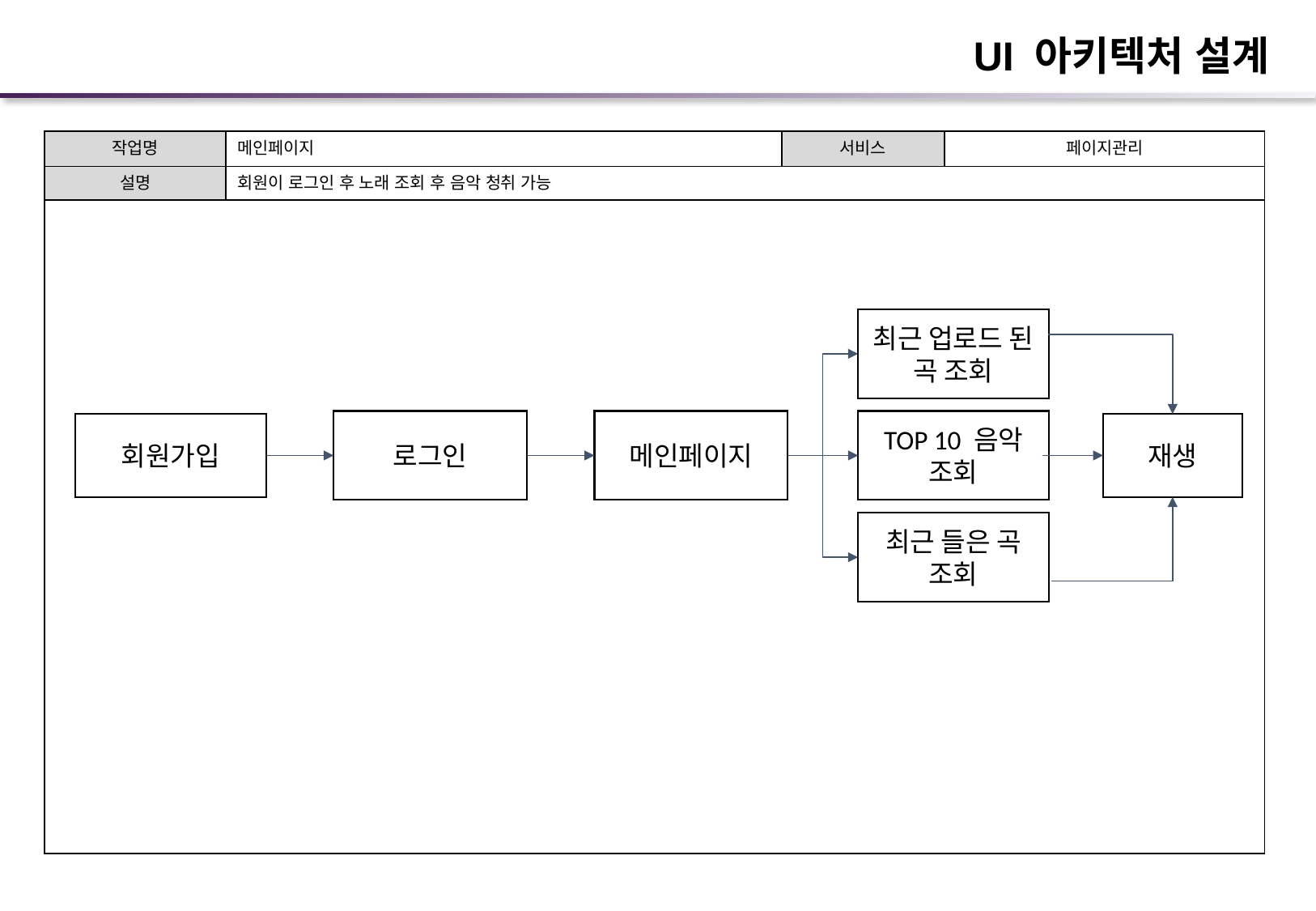

| 작업명 | 메인페이지 | 서비스 | 페이지관리 |
| --- | --- | --- | --- |
| 설명 | 회원이 로그인 후 노래 조회 후 음악 청취 가능 |  |  |
|  |  |  |  |
최근 업로드 된 곡 조회
TOP 10 음악 조회
로그인
메인페이지
회원가입
재생
최근 들은 곡
조회